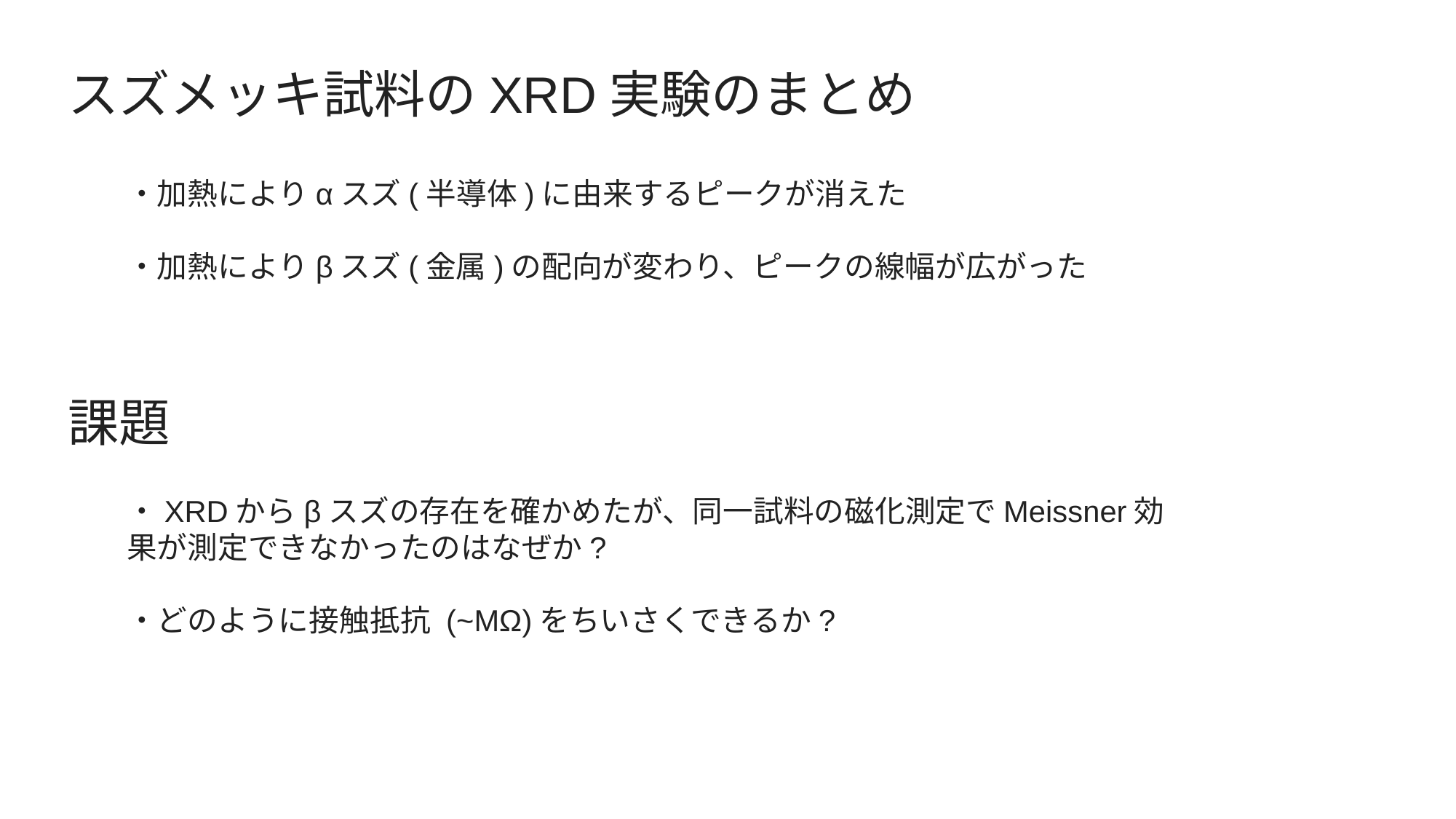

スズメッキ試料のXRD実験のまとめ
・加熱によりαスズ(半導体)に由来するピークが消えた

・加熱によりβスズ(金属)の配向が変わり、ピークの線幅が広がった
課題
・XRDからβスズの存在を確かめたが、同一試料の磁化測定でMeissner効果が測定できなかったのはなぜか?

・どのように接触抵抗 (~MΩ)をちいさくできるか?